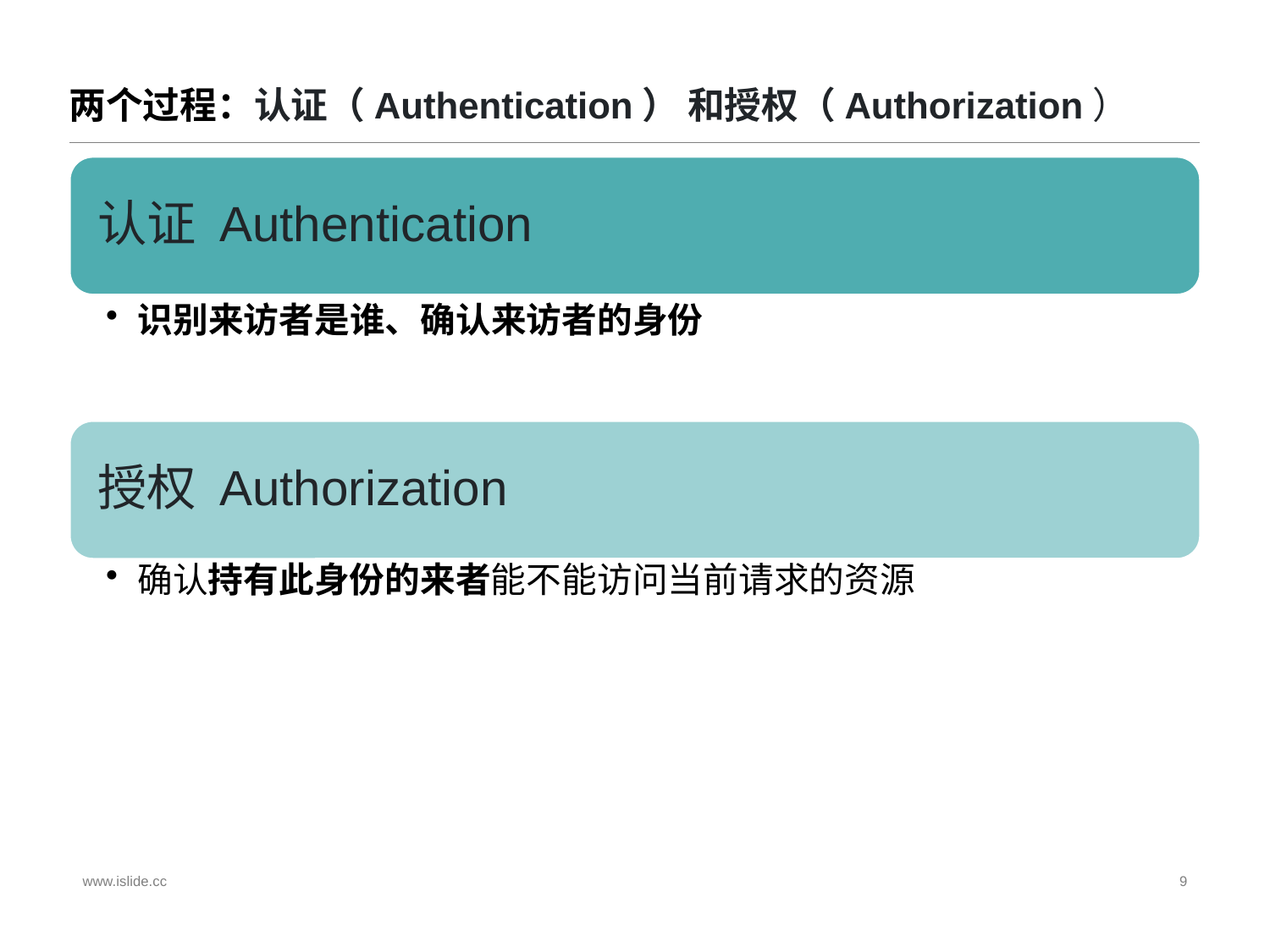

# 两个过程：认证（Authentication） 和授权（Authorization）
认证 Authentication
识别来访者是谁、确认来访者的身份
授权 Authorization
确认持有此身份的来者能不能访问当前请求的资源
www.islide.cc
9